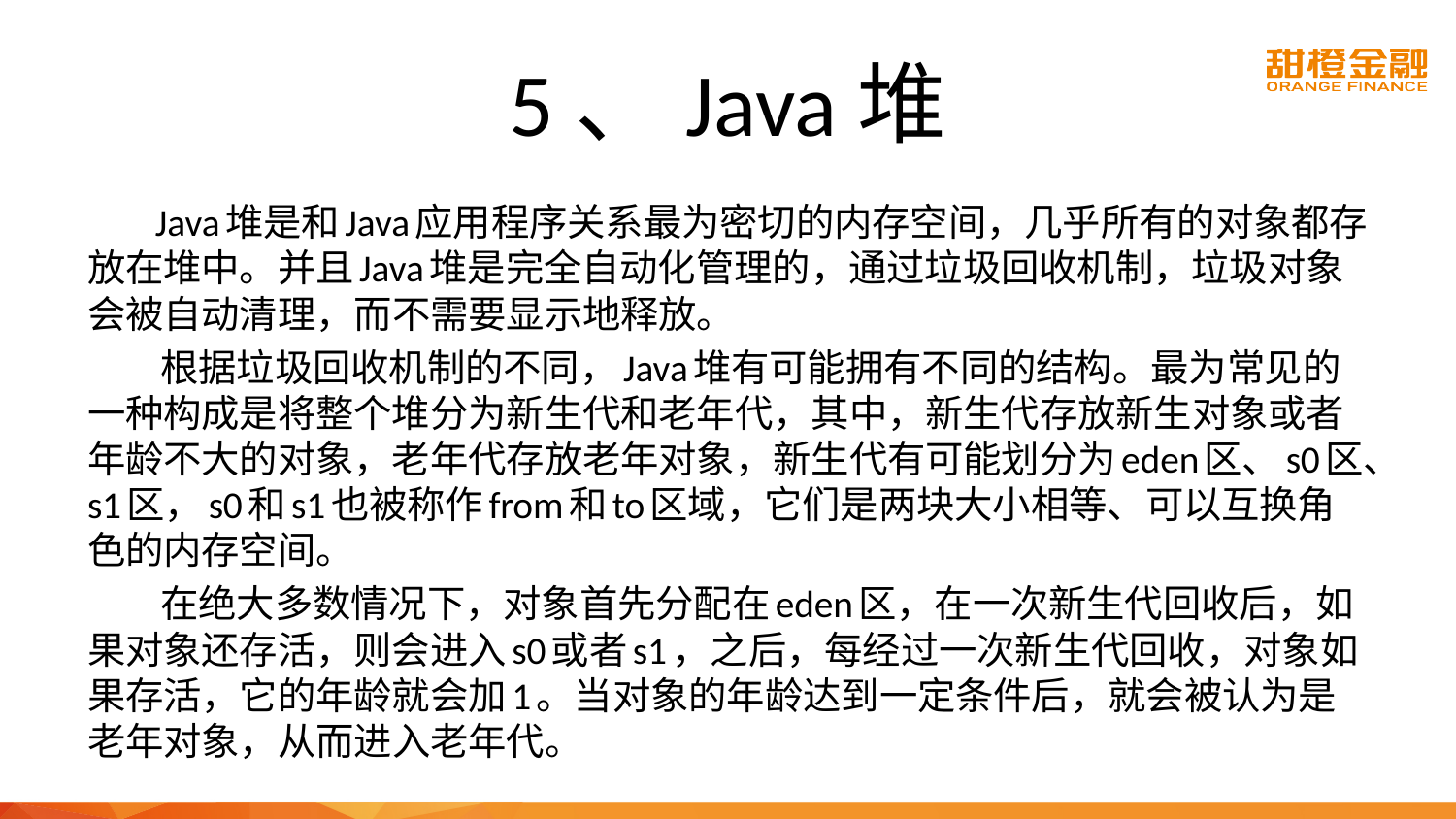

# 5、Java堆
        Java堆是和Java应用程序关系最为密切的内存空间，几乎所有的对象都存放在堆中。并且Java堆是完全自动化管理的，通过垃圾回收机制，垃圾对象会被自动清理，而不需要显示地释放。
        根据垃圾回收机制的不同，Java堆有可能拥有不同的结构。最为常见的一种构成是将整个堆分为新生代和老年代，其中，新生代存放新生对象或者年龄不大的对象，老年代存放老年对象，新生代有可能划分为eden区、s0区、s1区，s0和s1也被称作from和to区域，它们是两块大小相等、可以互换角色的内存空间。
        在绝大多数情况下，对象首先分配在eden区，在一次新生代回收后，如果对象还存活，则会进入s0或者s1，之后，每经过一次新生代回收，对象如果存活，它的年龄就会加1。当对象的年龄达到一定条件后，就会被认为是老年对象，从而进入老年代。